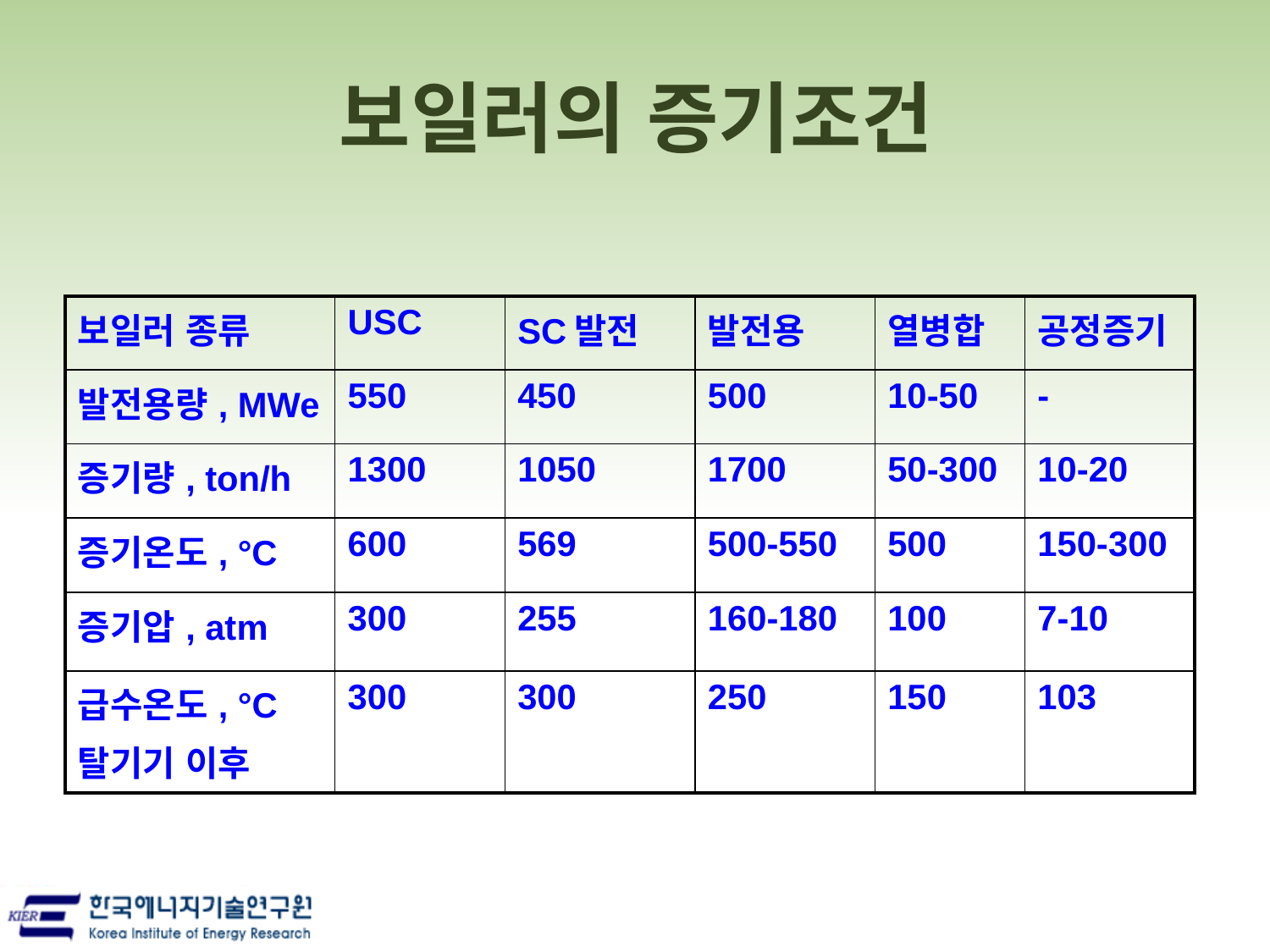

# 보일러의 증기조건
| 보일러 종류 | USC | SC발전 | 발전용 | 열병합 | 공정증기 |
| --- | --- | --- | --- | --- | --- |
| 발전용량, MWe | 550 | 450 | 500 | 10-50 | - |
| 증기량, ton/h | 1300 | 1050 | 1700 | 50-300 | 10-20 |
| 증기온도, °C | 600 | 569 | 500-550 | 500 | 150-300 |
| 증기압, atm | 300 | 255 | 160-180 | 100 | 7-10 |
| 급수온도, °C 탈기기 이후 | 300 | 300 | 250 | 150 | 103 |